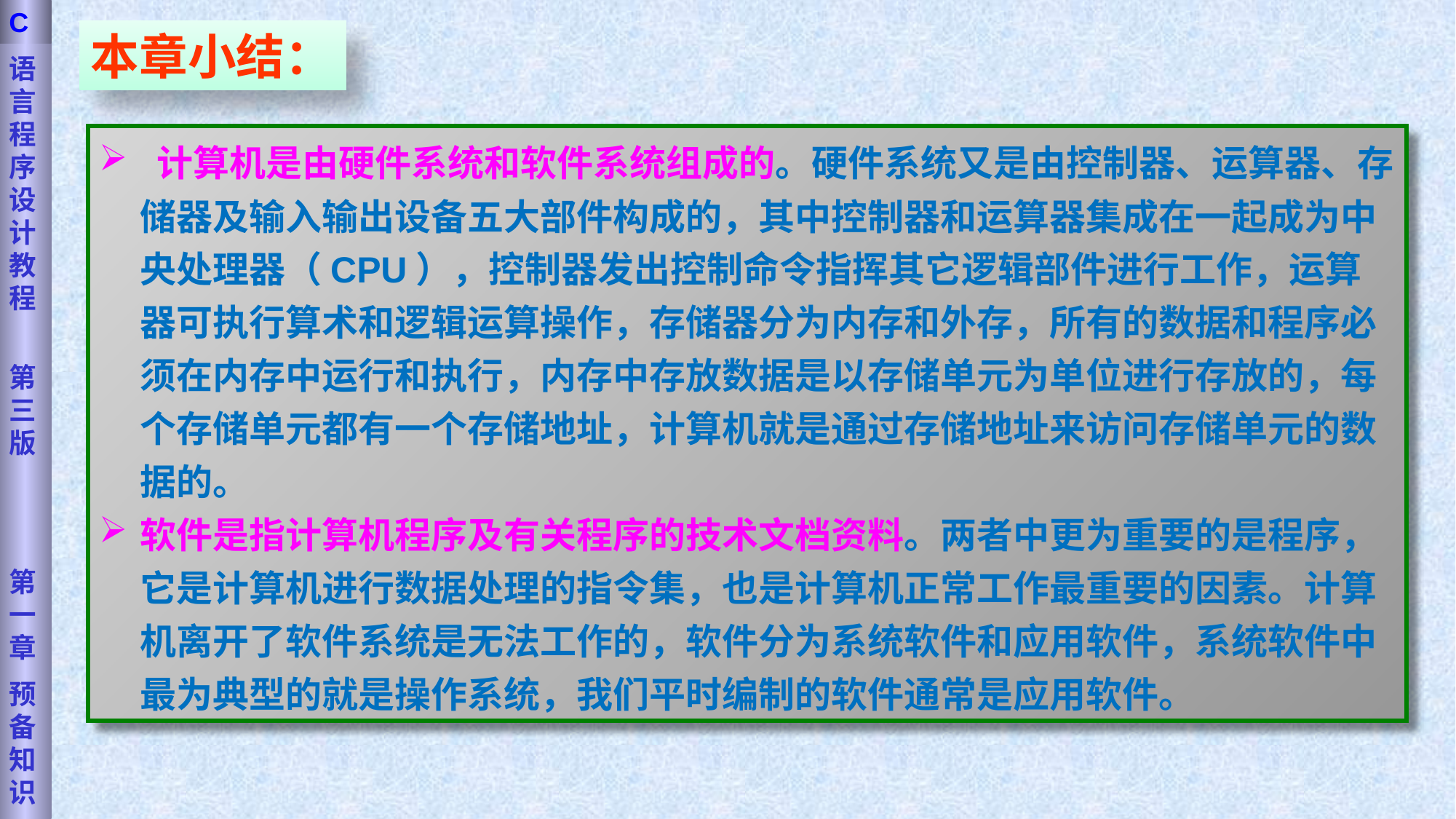

语言程序设计教程
第三版

第一章
预备知识
C
本章小结：
 计算机是由硬件系统和软件系统组成的。硬件系统又是由控制器、运算器、存储器及输入输出设备五大部件构成的，其中控制器和运算器集成在一起成为中央处理器（CPU），控制器发出控制命令指挥其它逻辑部件进行工作，运算器可执行算术和逻辑运算操作，存储器分为内存和外存，所有的数据和程序必须在内存中运行和执行，内存中存放数据是以存储单元为单位进行存放的，每个存储单元都有一个存储地址，计算机就是通过存储地址来访问存储单元的数据的。
软件是指计算机程序及有关程序的技术文档资料。两者中更为重要的是程序，它是计算机进行数据处理的指令集，也是计算机正常工作最重要的因素。计算机离开了软件系统是无法工作的，软件分为系统软件和应用软件，系统软件中最为典型的就是操作系统，我们平时编制的软件通常是应用软件。